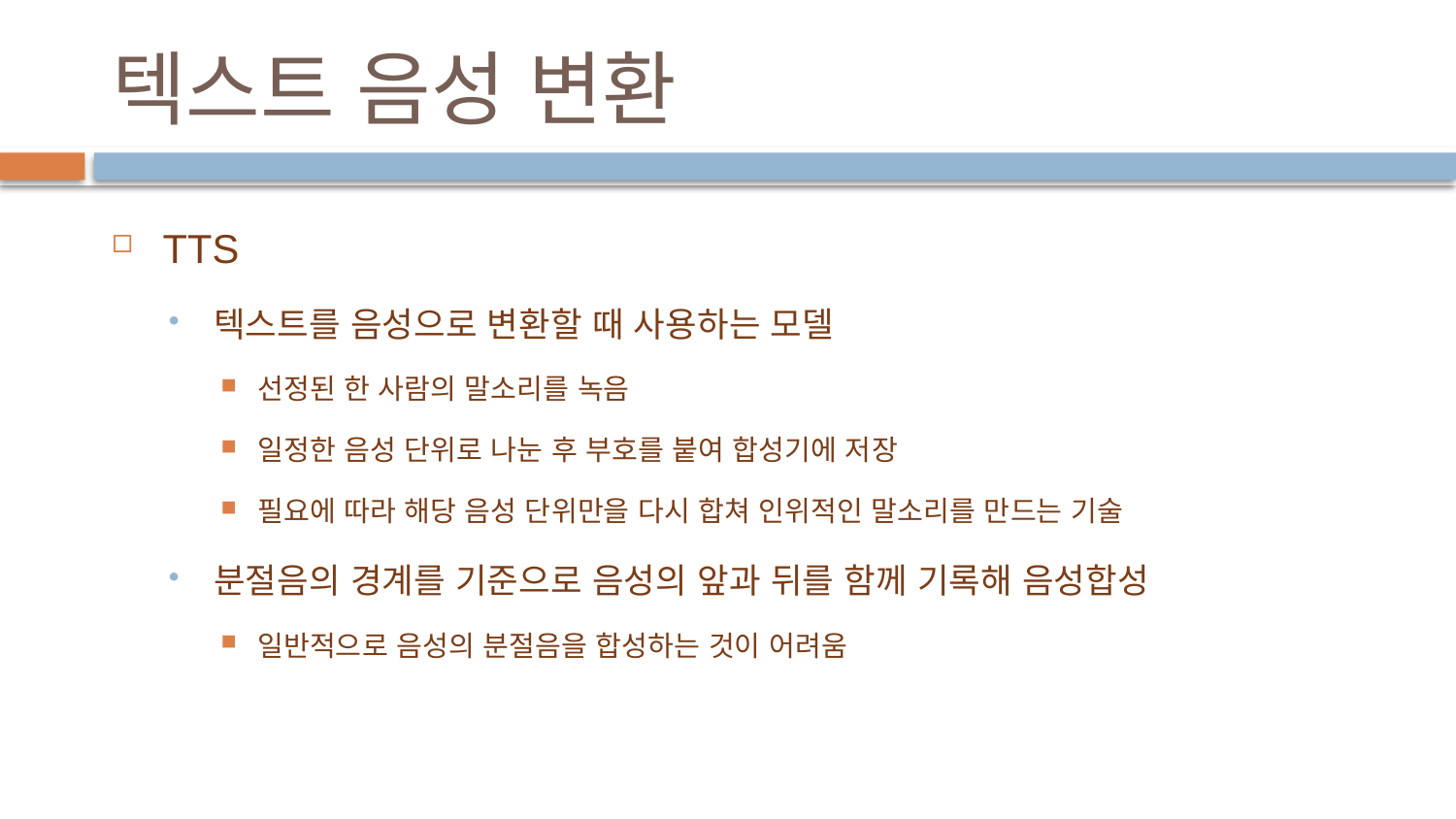

# 텍스트 음성 변환
TTS
텍스트를 음성으로 변환할 때 사용하는 모델
선정된 한 사람의 말소리를 녹음
일정한 음성 단위로 나눈 후 부호를 붙여 합성기에 저장
필요에 따라 해당 음성 단위만을 다시 합쳐 인위적인 말소리를 만드는 기술
분절음의 경계를 기준으로 음성의 앞과 뒤를 함께 기록해 음성합성
일반적으로 음성의 분절음을 합성하는 것이 어려움